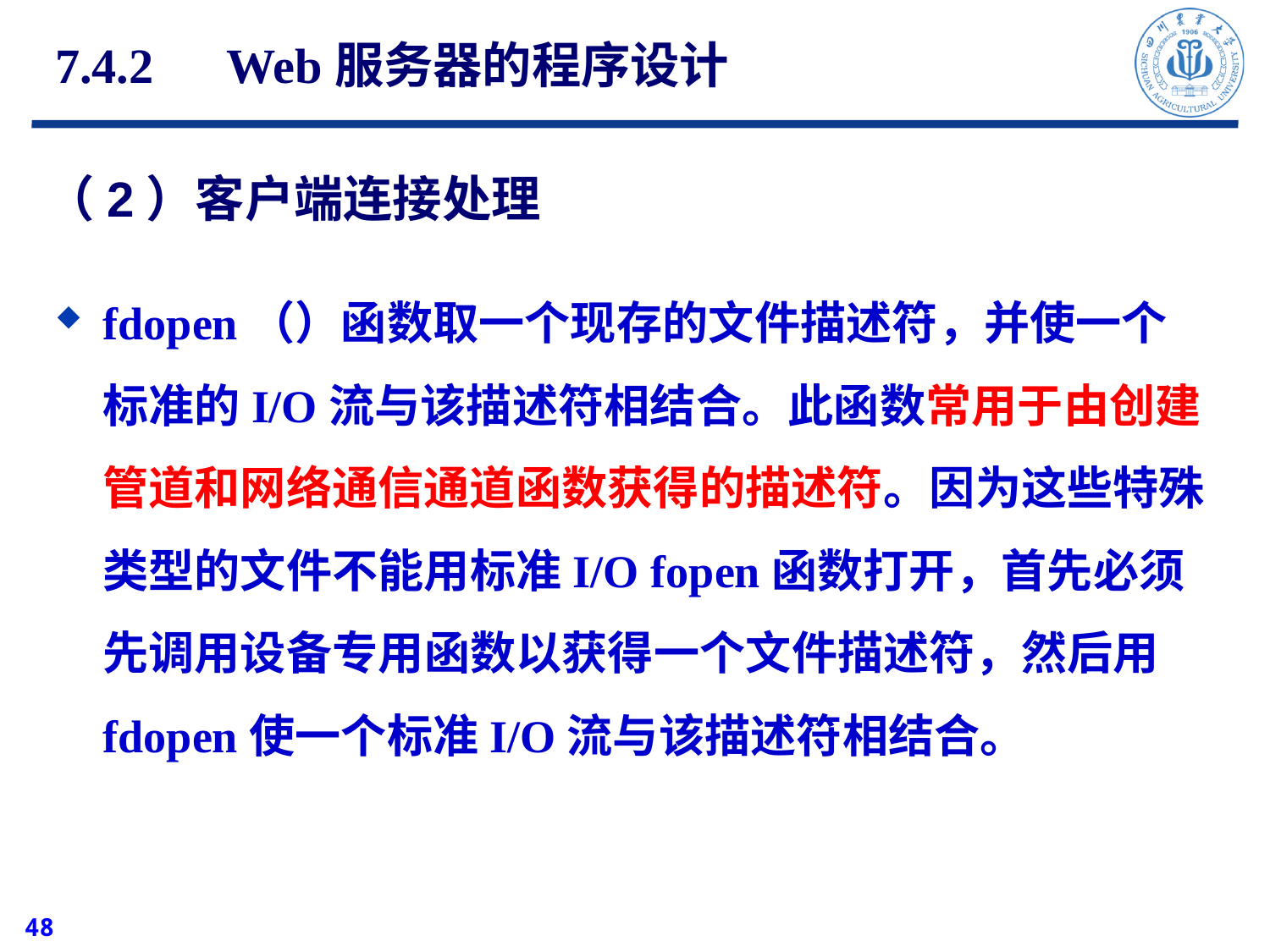

7.4.2　Web服务器的程序设计
# （2）客户端连接处理
fdopen（）函数取一个现存的文件描述符，并使一个标准的I/O流与该描述符相结合。此函数常用于由创建管道和网络通信通道函数获得的描述符。因为这些特殊类型的文件不能用标准I/O fopen函数打开，首先必须先调用设备专用函数以获得一个文件描述符，然后用fdopen使一个标准I/O流与该描述符相结合。